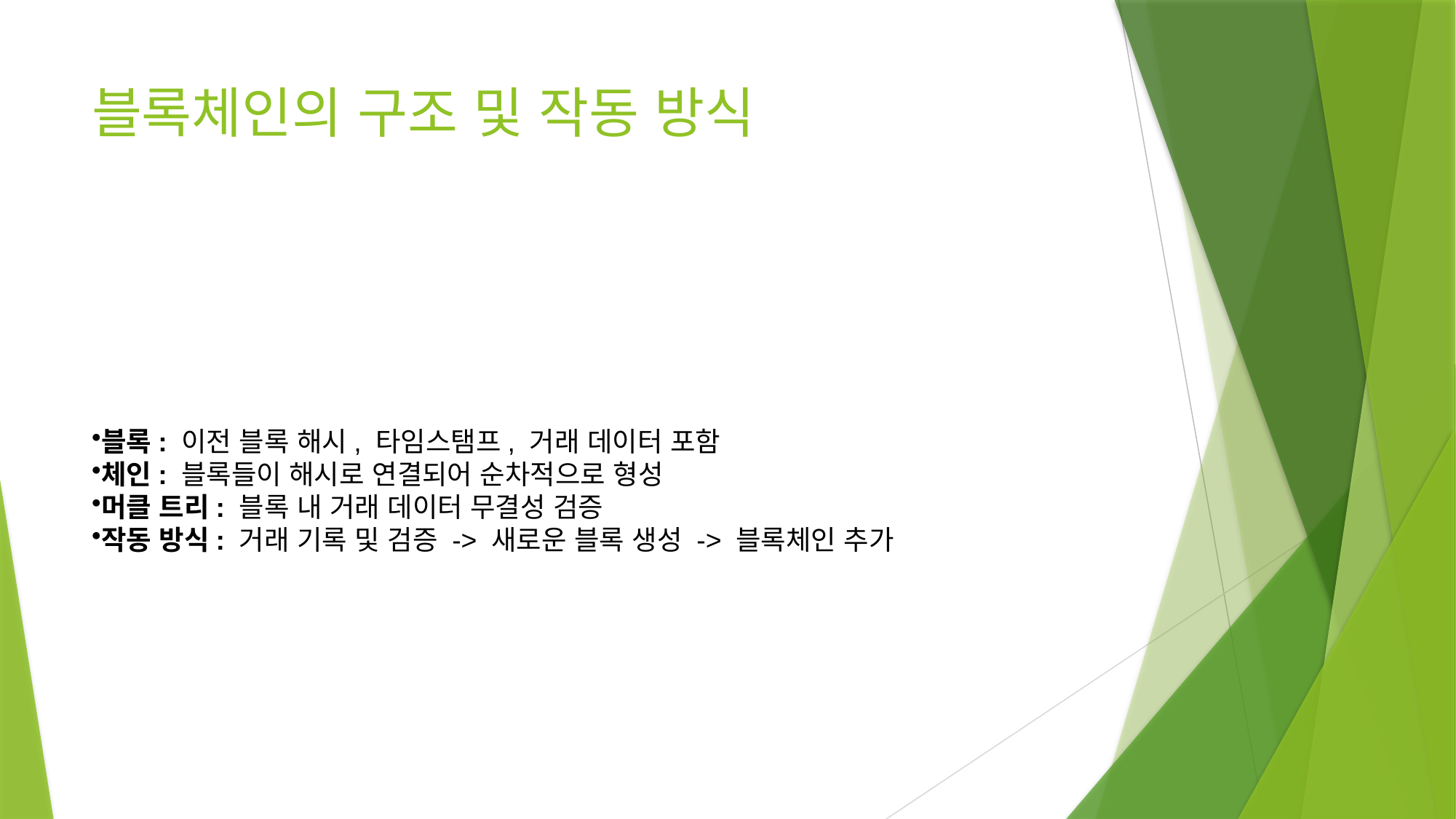

# 블록체인의 구조 및 작동 방식
블록: 이전 블록 해시, 타임스탬프, 거래 데이터 포함
체인: 블록들이 해시로 연결되어 순차적으로 형성
머클 트리: 블록 내 거래 데이터 무결성 검증
작동 방식: 거래 기록 및 검증 -> 새로운 블록 생성 -> 블록체인 추가